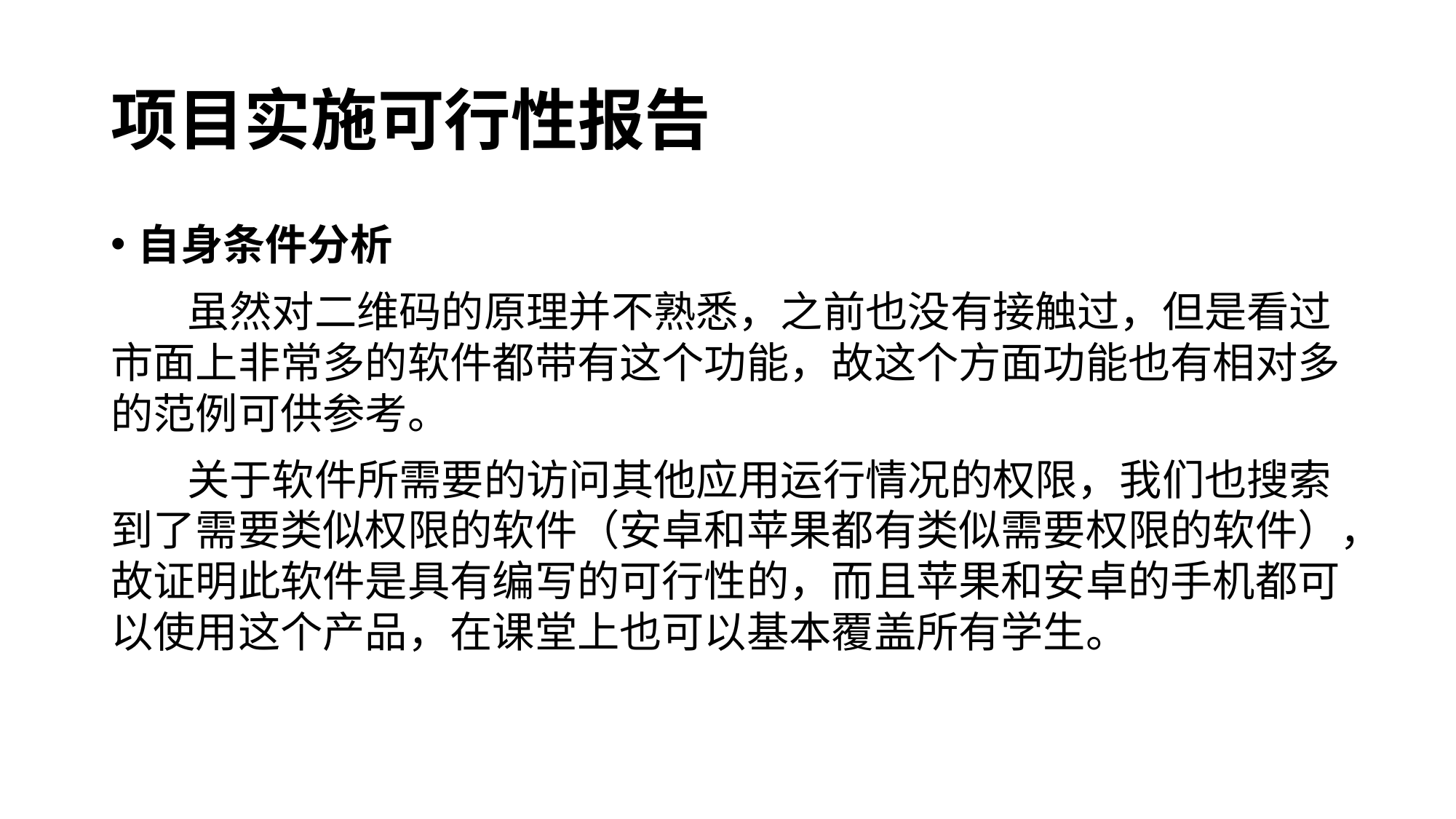

# 项目实施可行性报告
自身条件分析
       虽然对二维码的原理并不熟悉，之前也没有接触过，但是看过市面上非常多的软件都带有这个功能，故这个方面功能也有相对多的范例可供参考。
       关于软件所需要的访问其他应用运行情况的权限，我们也搜索到了需要类似权限的软件（安卓和苹果都有类似需要权限的软件），故证明此软件是具有编写的可行性的，而且苹果和安卓的手机都可以使用这个产品，在课堂上也可以基本覆盖所有学生。